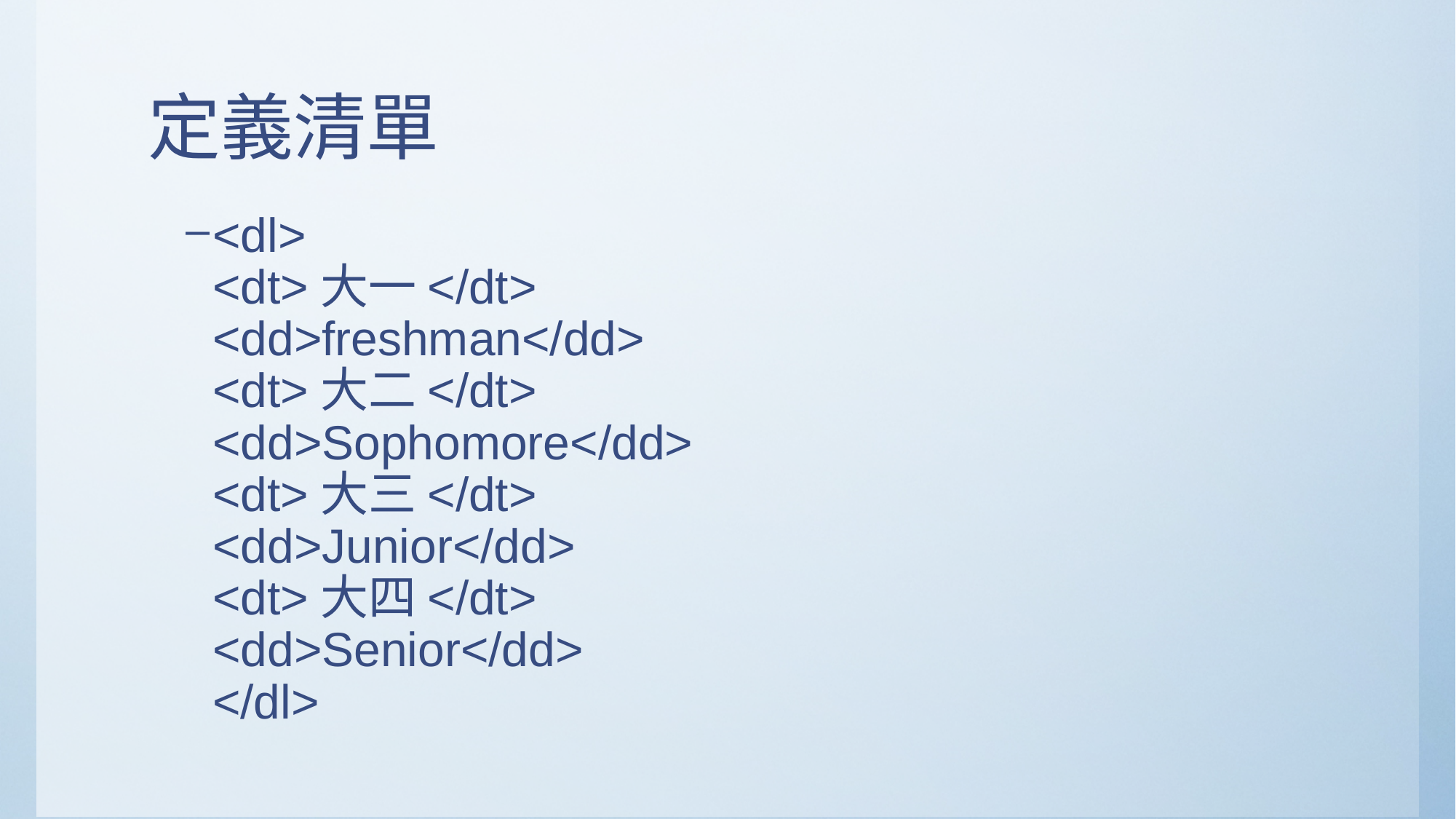

# 定義清單
<dl>
<dt>大一</dt>
<dd>freshman</dd>
<dt>大二</dt>
<dd>Sophomore</dd>
<dt>大三</dt>
<dd>Junior</dd>
<dt>大四</dt>
<dd>Senior</dd>
</dl>